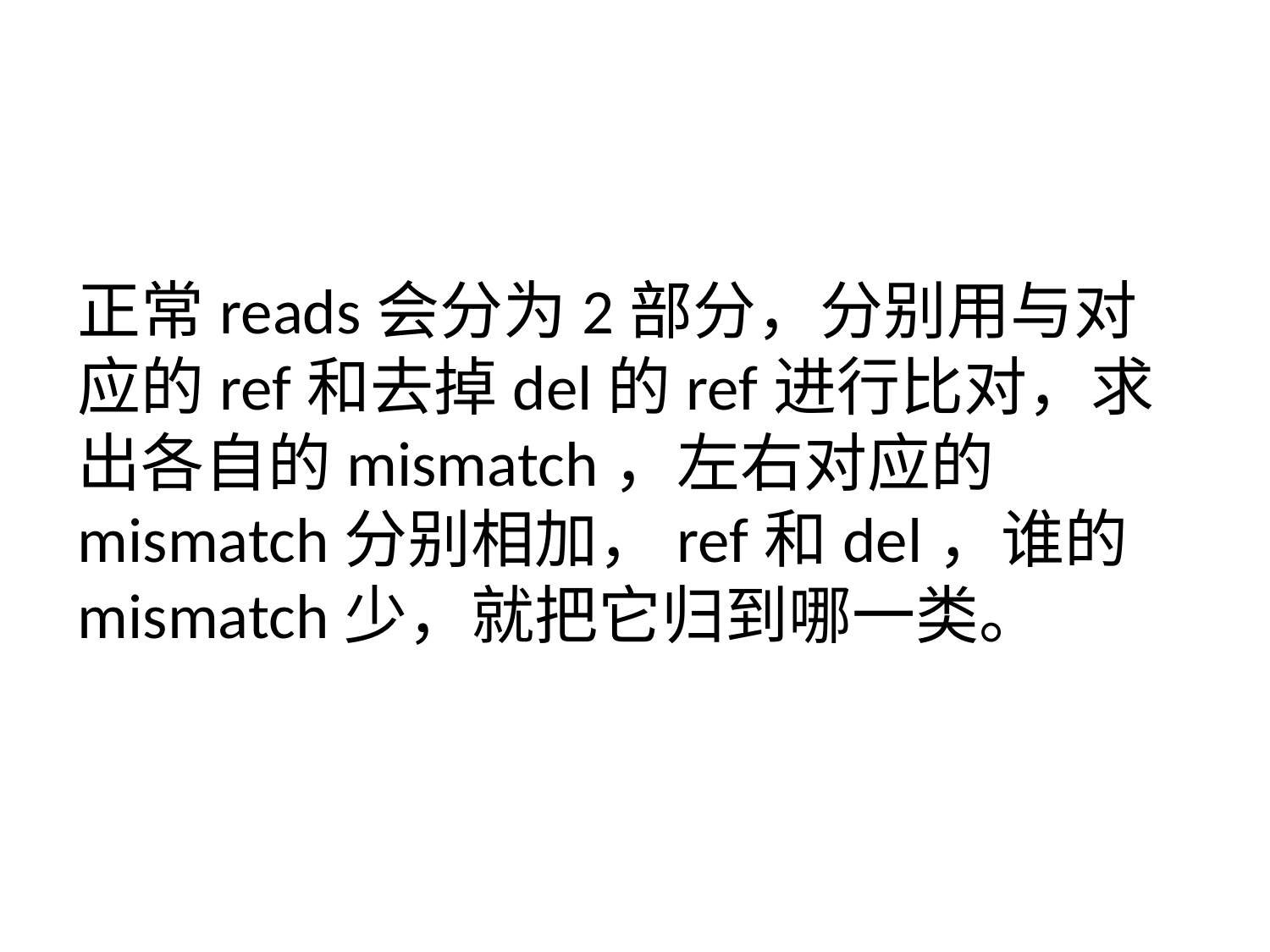

# 正常reads会分为2部分，分别用与对应的ref和去掉del的ref进行比对，求出各自的mismatch，左右对应的mismatch分别相加，ref和del，谁的mismatch少，就把它归到哪一类。